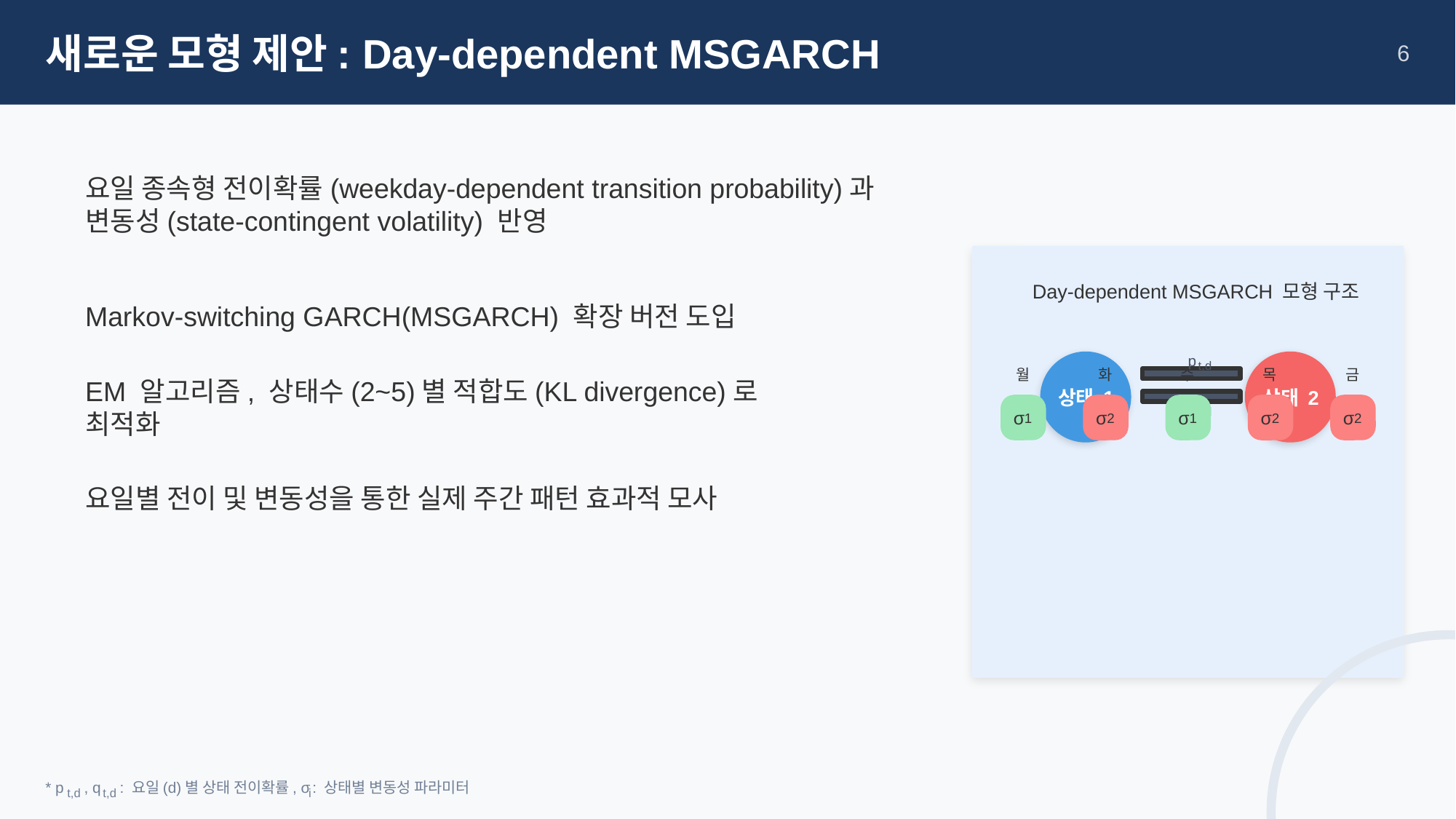

새로운 모형 제안: Day-dependent MSGARCH
6
요일 종속형 전이확률(weekday-dependent transition probability)과 변동성(state-contingent volatility) 반영

Day-dependent MSGARCH 모형 구조
Markov-switching GARCH(MSGARCH) 확장 버전 도입
p

t,d
월
화
수
목
금

상태 1
상태 2
EM 알고리즘, 상태수(2~5)별 적합도(KL divergence)로 최적화

q

t,d
σ
σ
σ
σ
σ
1
2
1
2
2
요일별 전이 및 변동성을 통한 실제 주간 패턴 효과적 모사

* p
, q
: 요일(d)별 상태 전이확률, σ
: 상태별 변동성 파라미터
t,d
t,d
i